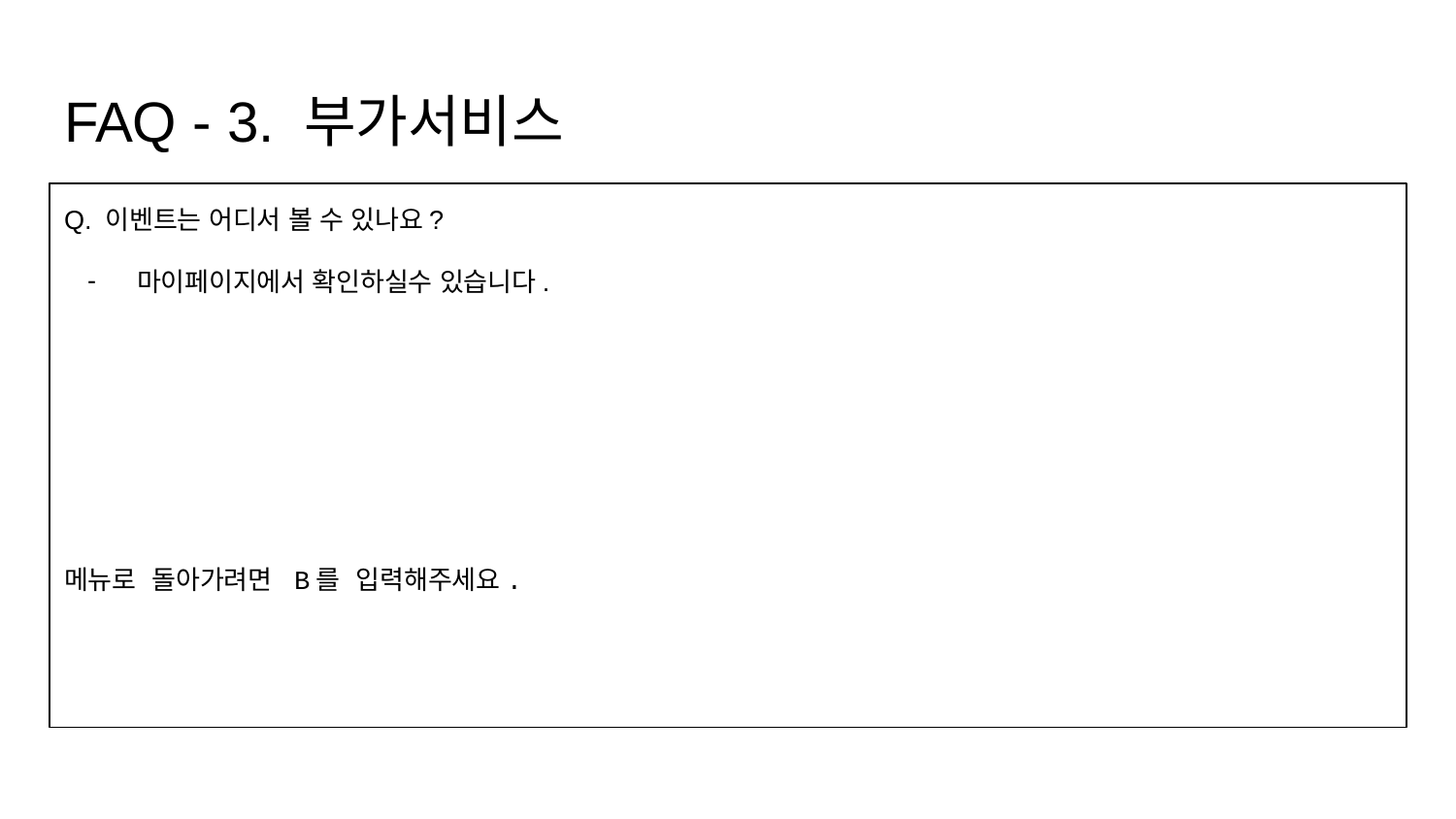

# FAQ - 3. 부가서비스
Q. 이벤트는 어디서 볼 수 있나요?
마이페이지에서 확인하실수 있습니다.

메뉴로 돌아가려면 B를 입력해주세요.